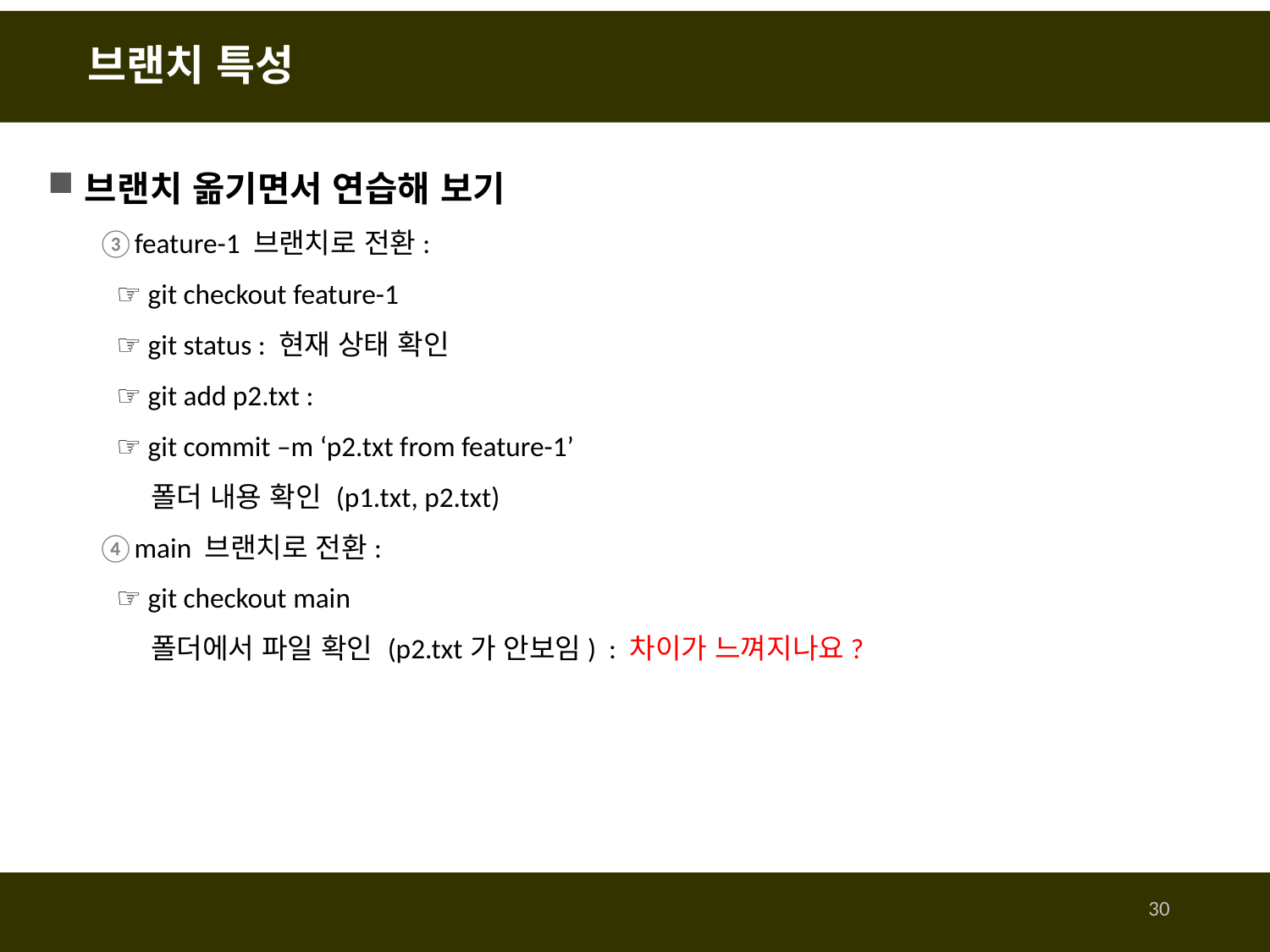

# 브랜치 특성
브랜치 옮기면서 연습해 보기
feature-1 브랜치로 전환:
   ☞ git checkout feature-1
   ☞ git status : 현재 상태 확인
   ☞ git add p2.txt :
   ☞ git commit –m ‘p2.txt from feature-1’
      폴더 내용 확인 (p1.txt, p2.txt)
main 브랜치로 전환:
   ☞ git checkout main
      폴더에서 파일 확인 (p2.txt가 안보임)  : 차이가 느껴지나요?
30